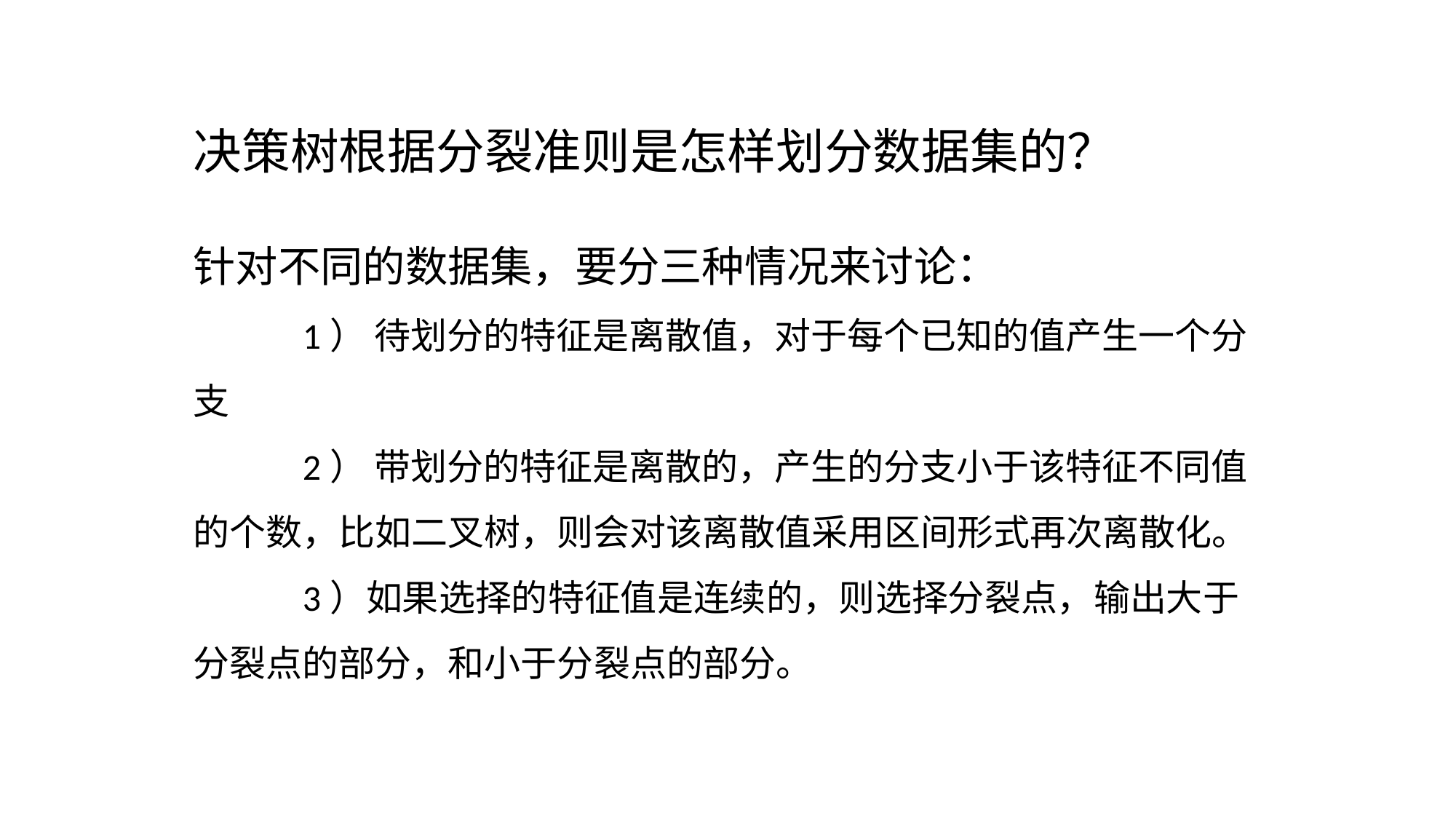

决策树根据分裂准则是怎样划分数据集的？
针对不同的数据集，要分三种情况来讨论：
	1） 待划分的特征是离散值，对于每个已知的值产生一个分支
	2） 带划分的特征是离散的，产生的分支小于该特征不同值的个数，比如二叉树，则会对该离散值采用区间形式再次离散化。
	3）如果选择的特征值是连续的，则选择分裂点，输出大于分裂点的部分，和小于分裂点的部分。